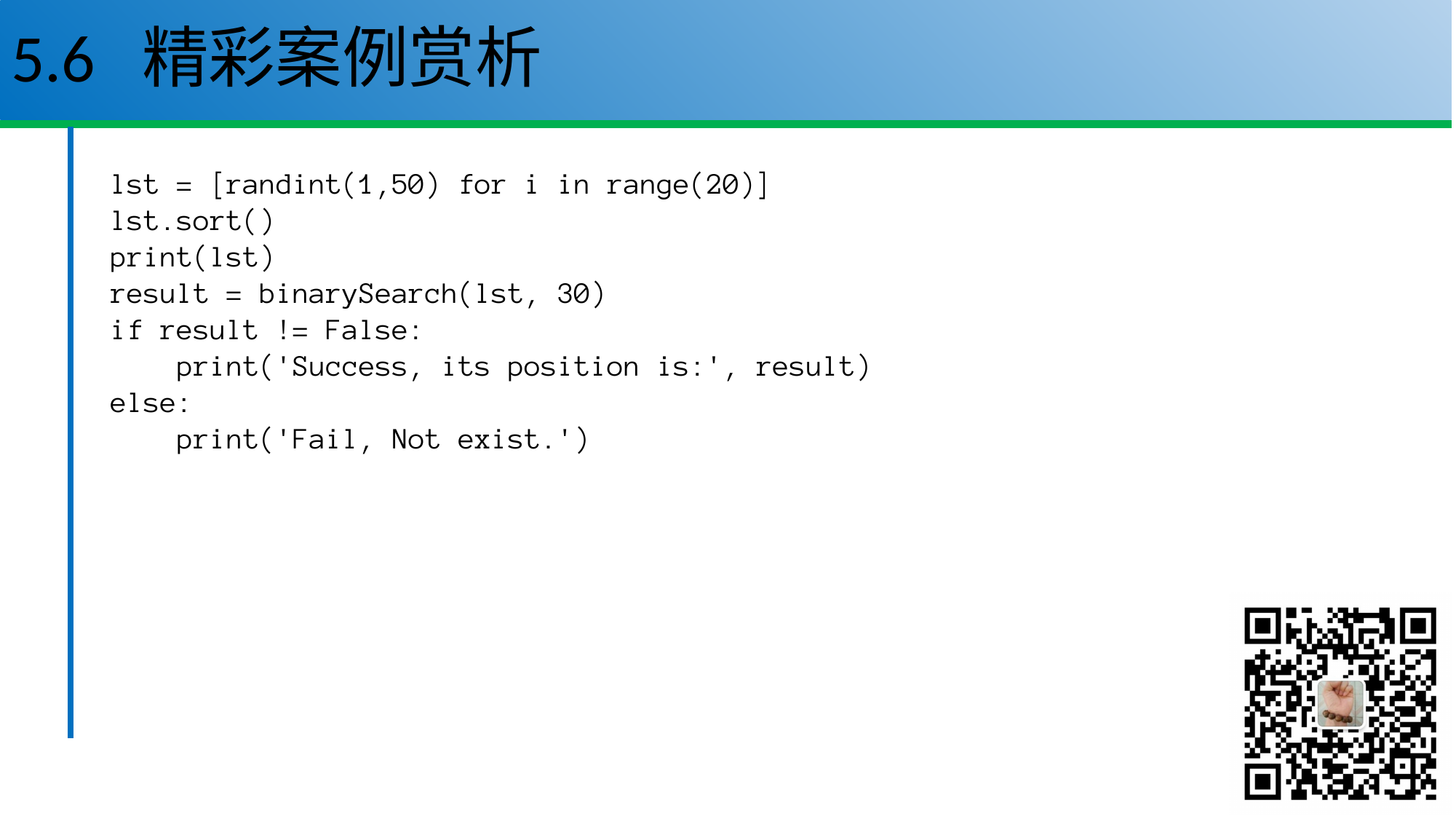

# 5.6  精彩案例赏析
lst = [randint(1,50) for i in range(20)]
lst.sort()
print(lst)
result = binarySearch(lst, 30)
if result != False:
    print('Success, its position is:', result)
else:
    print('Fail, Not exist.')
51